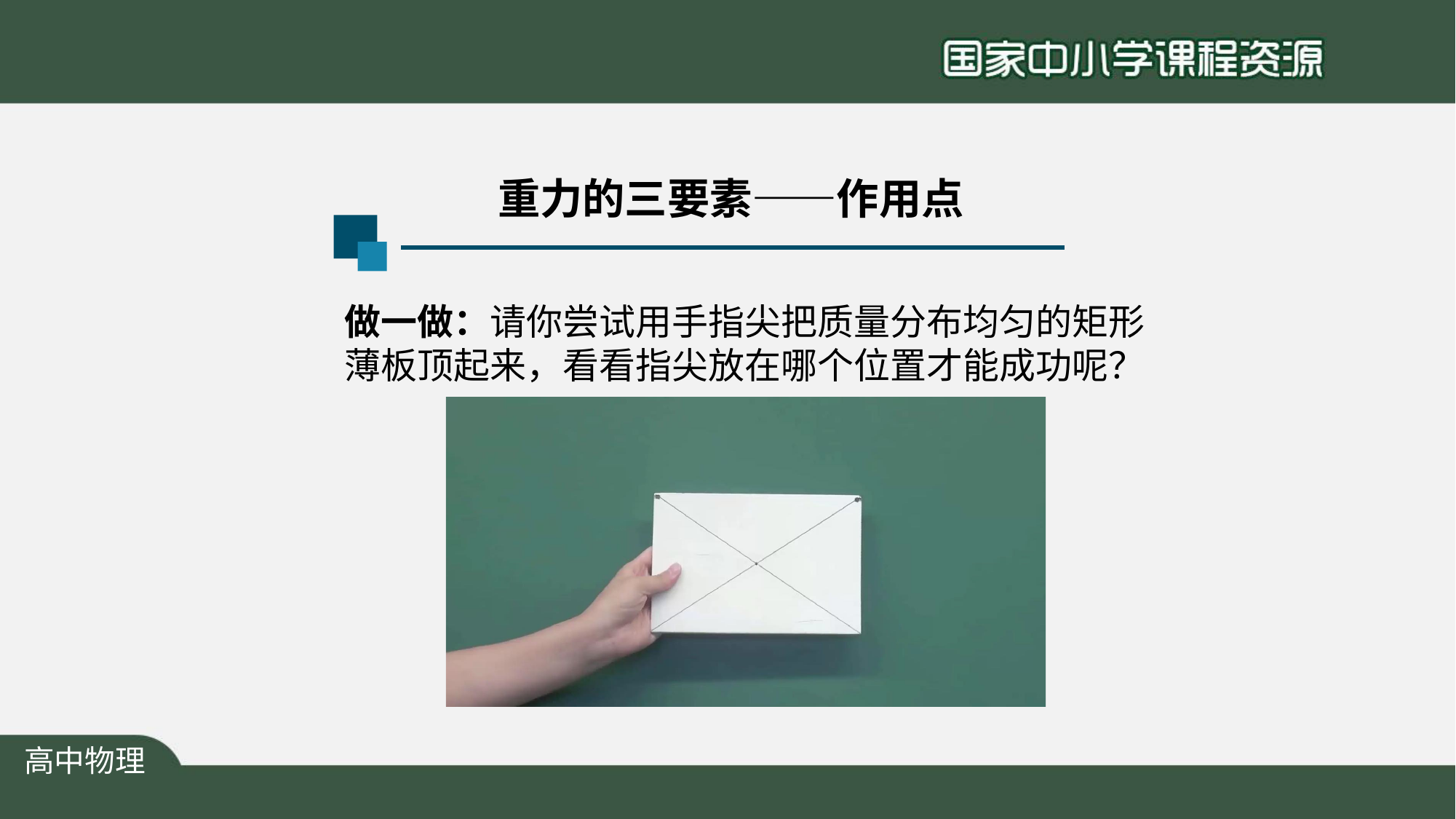

# 重力的三要素——作用点

做一做：请你尝试用手指尖把质量分布均匀的矩形 薄板顶起来，看看指尖放在哪个位置才能成功呢？

高中物理